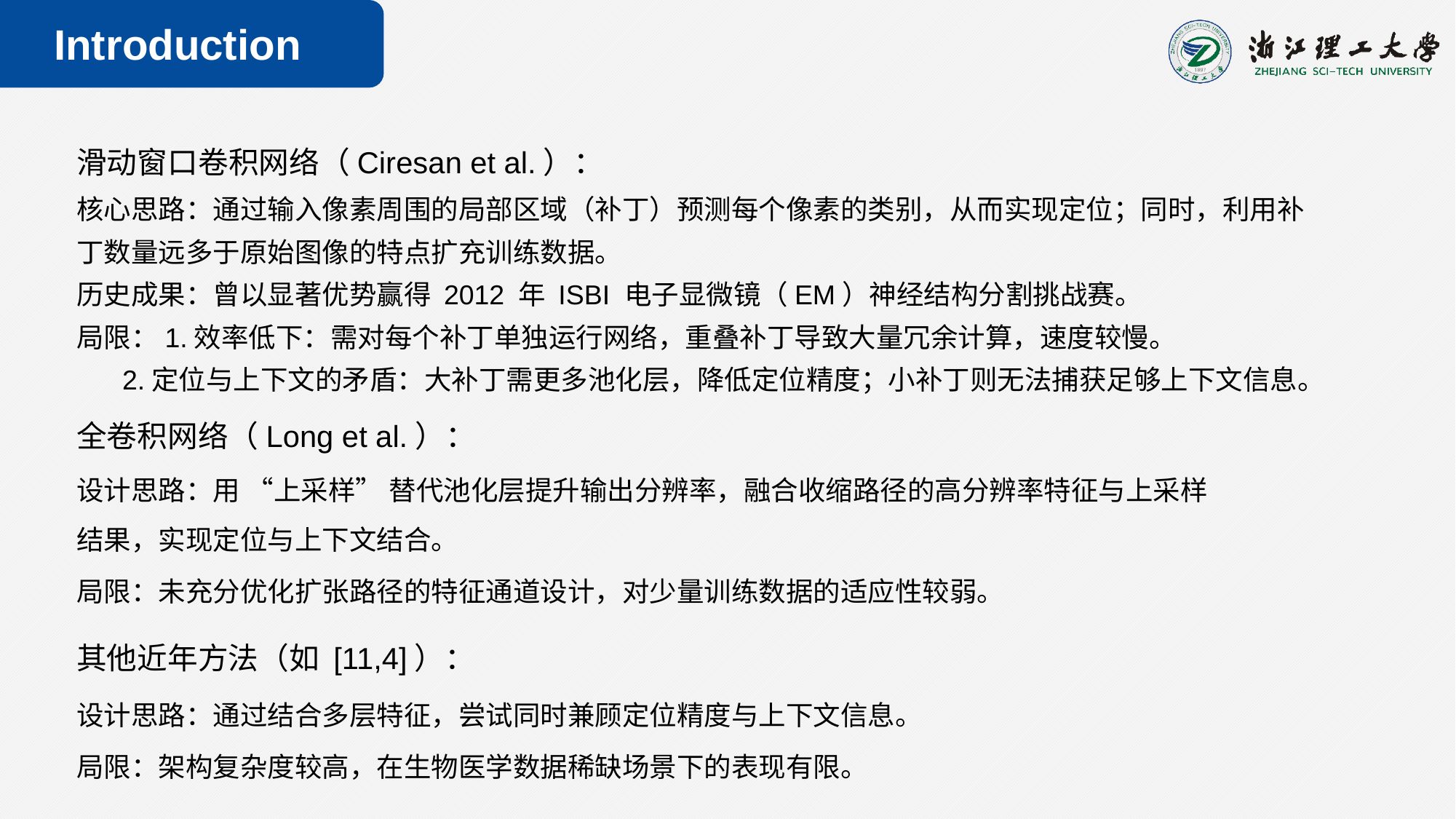

Introduction
滑动窗口卷积网络（Ciresan et al.）：
核心思路：通过输入像素周围的局部区域（补丁）预测每个像素的类别，从而实现定位；同时，利用补丁数量远多于原始图像的特点扩充训练数据。
历史成果：曾以显著优势赢得 2012 年 ISBI 电子显微镜（EM）神经结构分割挑战赛。
局限：1.效率低下：需对每个补丁单独运行网络，重叠补丁导致大量冗余计算，速度较慢。
      2.定位与上下文的矛盾：大补丁需更多池化层，降低定位精度；小补丁则无法捕获足够上下文信息。

全卷积网络（Long et al.）：
设计思路：用 “上采样” 替代池化层提升输出分辨率，融合收缩路径的高分辨率特征与上采样结果，实现定位与上下文结合。
局限：未充分优化扩张路径的特征通道设计，对少量训练数据的适应性较弱。
其他近年方法（如 [11,4]）：
设计思路：通过结合多层特征，尝试同时兼顾定位精度与上下文信息。
局限：架构复杂度较高，在生物医学数据稀缺场景下的表现有限。